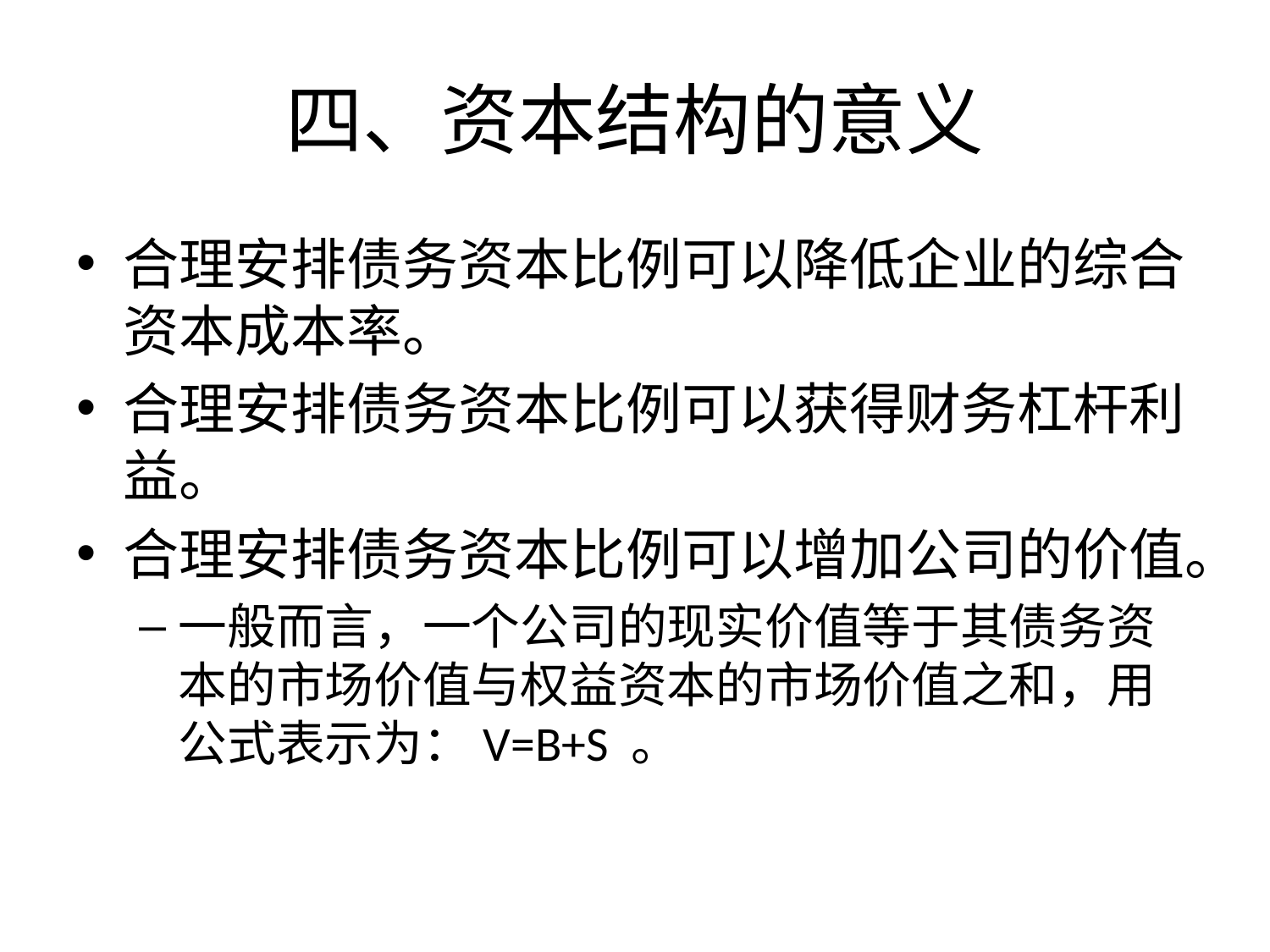

四、资本结构的意义
合理安排债务资本比例可以降低企业的综合资本成本率。
合理安排债务资本比例可以获得财务杠杆利益。
合理安排债务资本比例可以增加公司的价值。
一般而言，一个公司的现实价值等于其债务资本的市场价值与权益资本的市场价值之和，用公式表示为：V=B+S 。